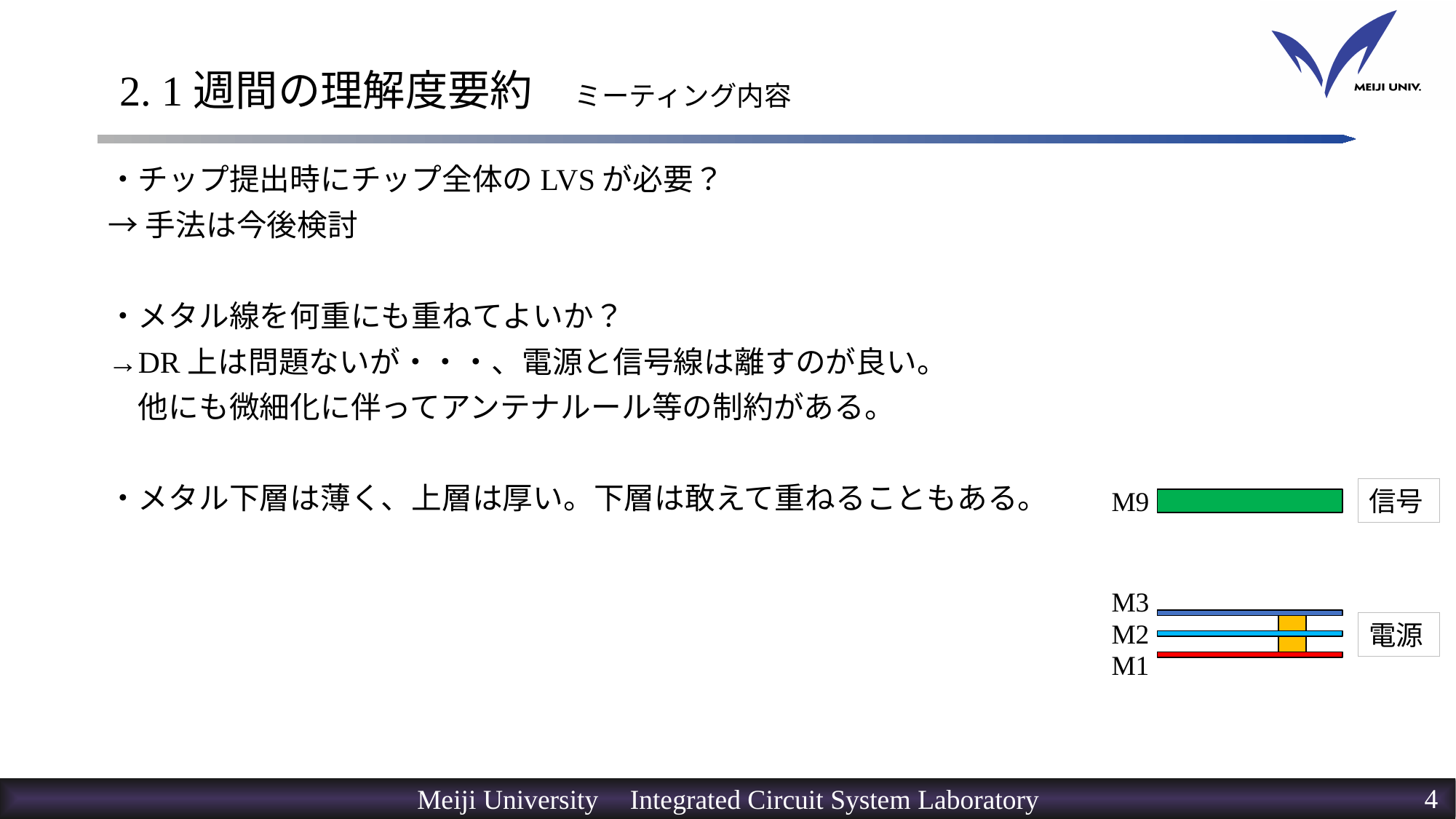

# 2. 1週間の理解度要約　ミーティング内容
・チップ提出時にチップ全体のLVSが必要？
→手法は今後検討

・メタル線を何重にも重ねてよいか？
→DR上は問題ないが・・・、電源と信号線は離すのが良い。
　他にも微細化に伴ってアンテナルール等の制約がある。

・メタル下層は薄く、上層は厚い。下層は敢えて重ねることもある。
M9
信号

M3

M2
電源

M1